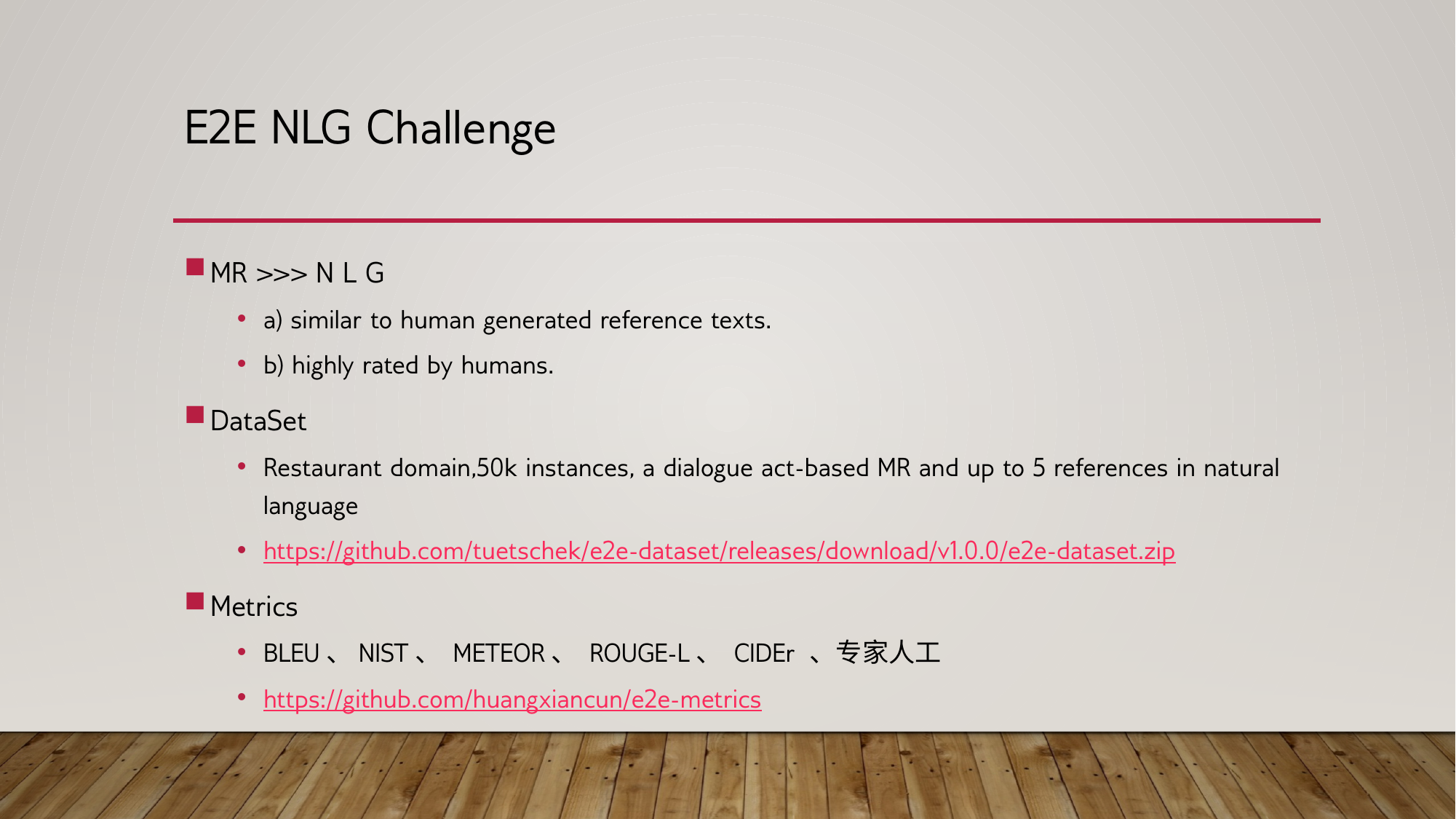

# E2e nlg Challenge
MR >>> N L G
a) similar to human generated reference texts.
b) highly rated by humans.
DataSet
Restaurant domain,50k instances, a dialogue act-based MR and up to 5 references in natural language
https://github.com/tuetschek/e2e-dataset/releases/download/v1.0.0/e2e-dataset.zip
Metrics
BLEU、NIST、 METEOR、 ROUGE-L、 CIDEr 、专家人工
https://github.com/huangxiancun/e2e-metrics